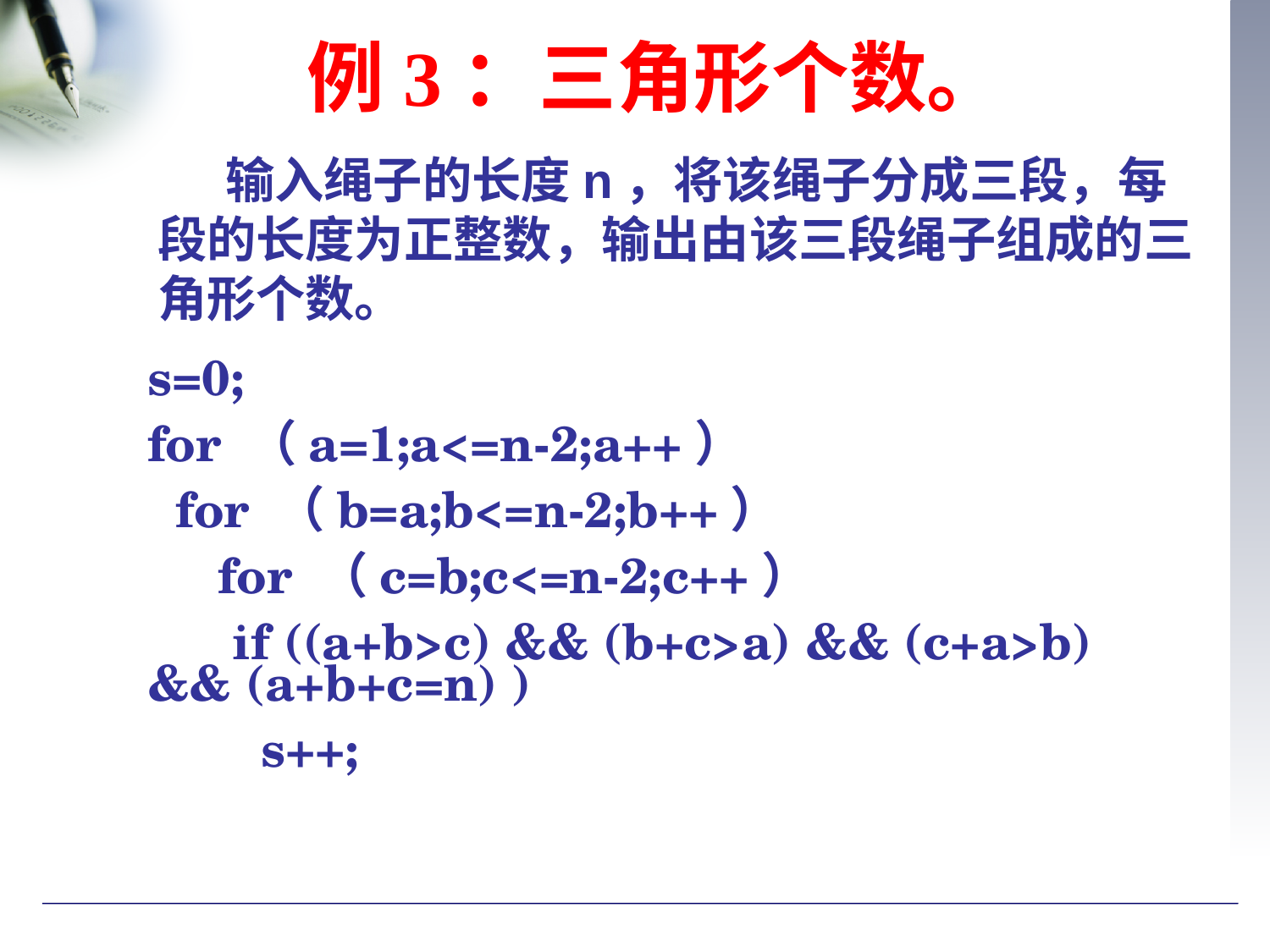

# 例3：三角形个数。
     输入绳子的长度n，将该绳子分成三段，每段的长度为正整数，输出由该三段绳子组成的三角形个数。
s=0;
for （a=1;a<=n-2;a++）
  for （b=a;b<=n-2;b++）
     for （c=b;c<=n-2;c++）
      if ((a+b>c) && (b+c>a) && (c+a>b) && (a+b+c=n) )
        s++;